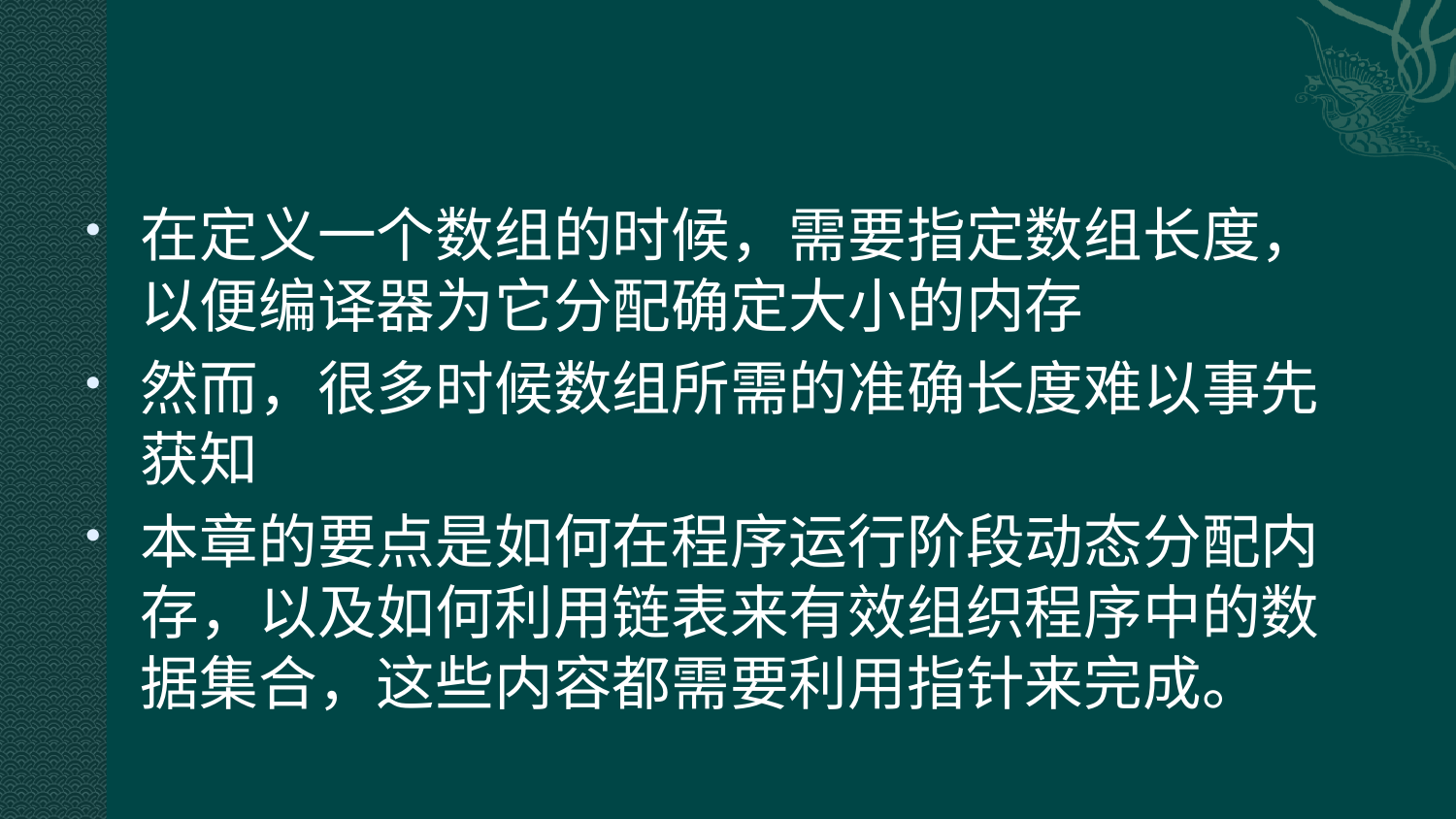

#
在定义一个数组的时候，需要指定数组长度，以便编译器为它分配确定大小的内存
然而，很多时候数组所需的准确长度难以事先获知
本章的要点是如何在程序运行阶段动态分配内存，以及如何利用链表来有效组织程序中的数据集合，这些内容都需要利用指针来完成。